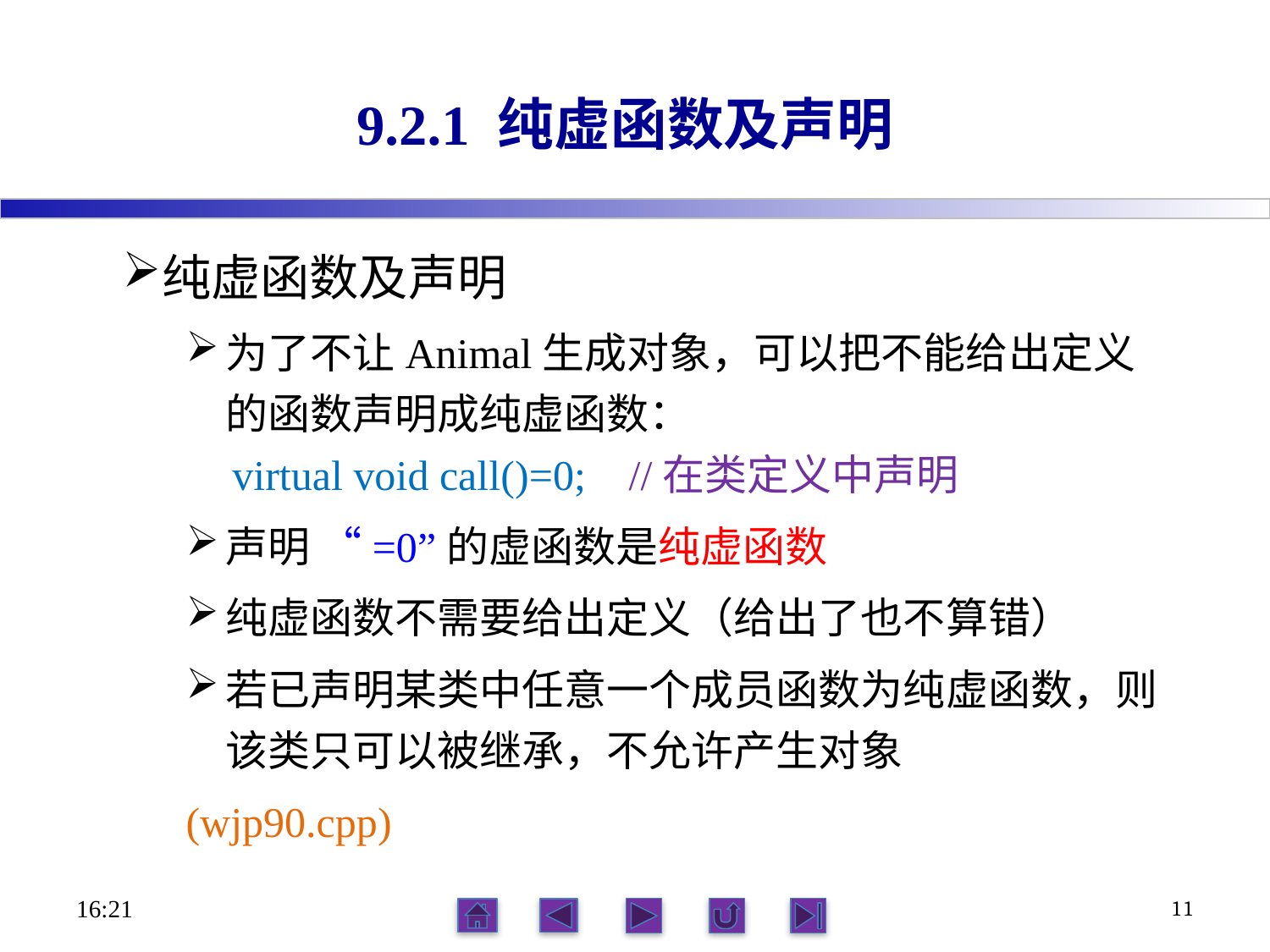

# 9.2.1 纯虚函数及声明
纯虚函数及声明
为了不让Animal生成对象，可以把不能给出定义的函数声明成纯虚函数：
 virtual void call()=0;    //在类定义中声明
声明 “=0”的虚函数是纯虚函数
纯虚函数不需要给出定义（给出了也不算错）
若已声明某类中任意一个成员函数为纯虚函数，则该类只可以被继承，不允许产生对象
(wjp90.cpp)
16:21
11